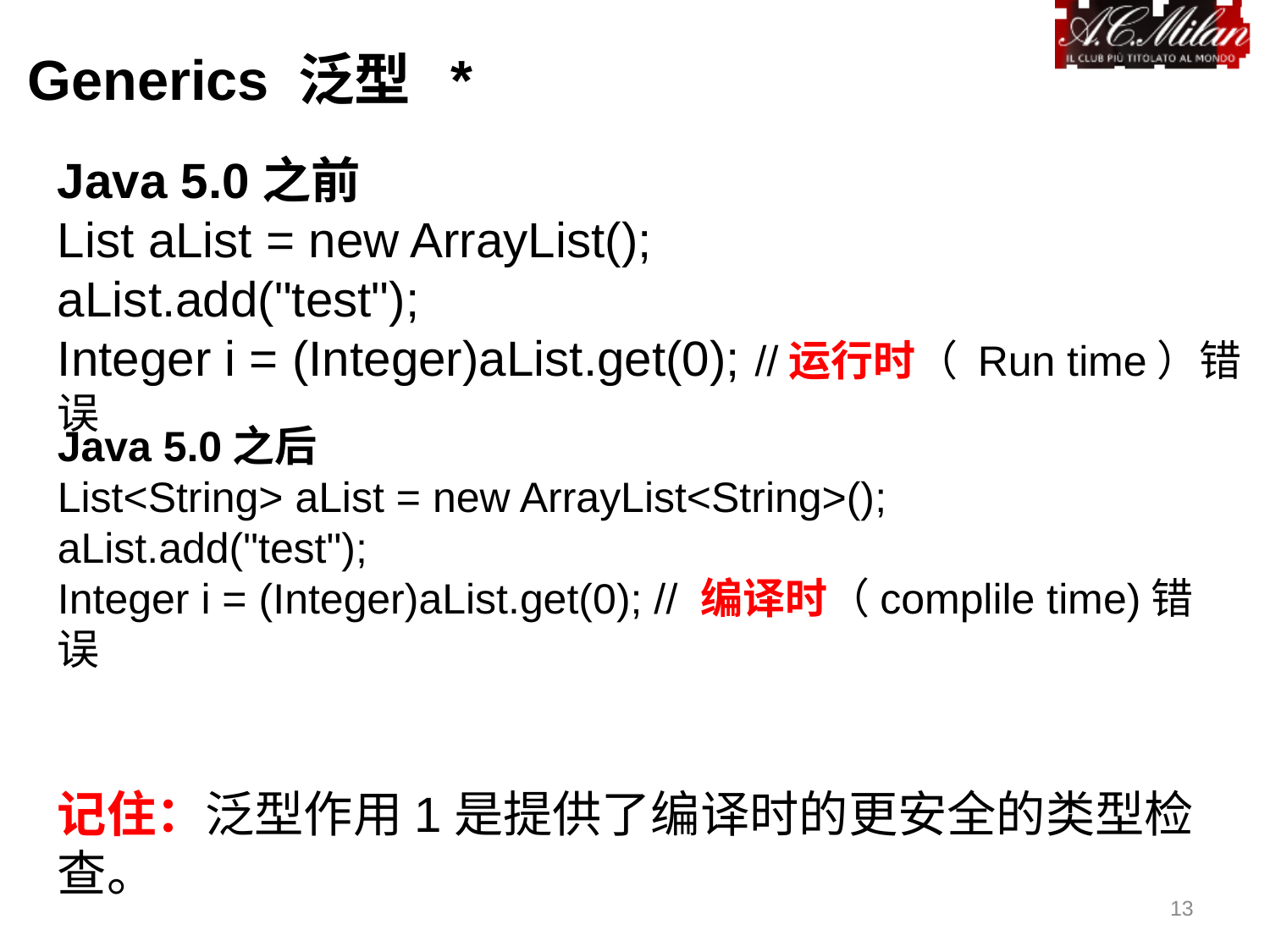

Generics 泛型  *
Java 5.0之前
List aList = new ArrayList();
aList.add("test");
Integer i = (Integer)aList.get(0); //运行时（ Run time）错误
Java 5.0之后
List<String> aList = new ArrayList<String>();
aList.add("test");
Integer i = (Integer)aList.get(0); // 编译时（complile time)错误

记住：泛型作用1是提供了编译时的更安全的类型检查。
13